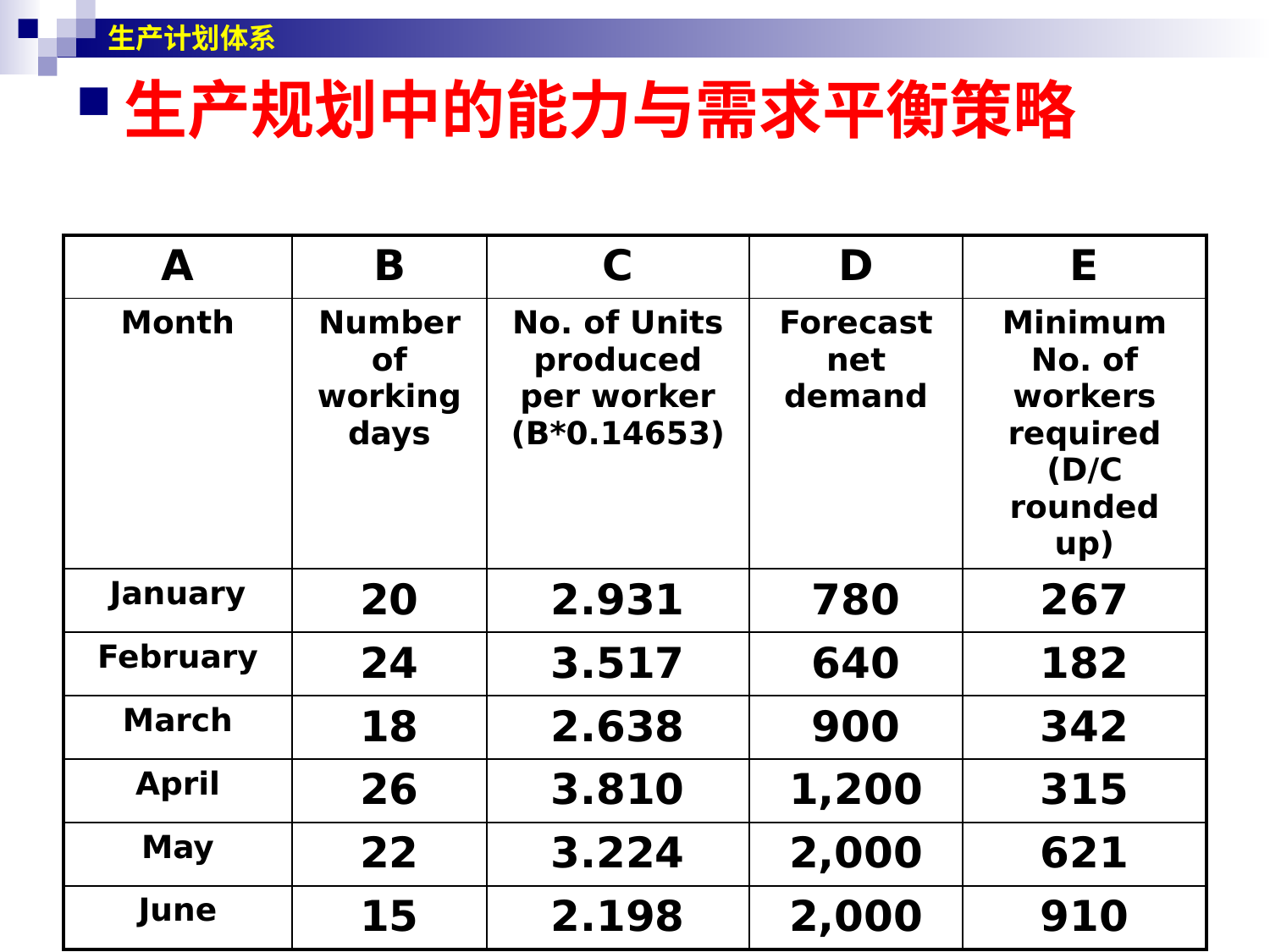

生产计划体系
生产规划中的能力与需求平衡策略
| A | B | C | D | E |
| --- | --- | --- | --- | --- |
| Month | Number of working days | No. of Units produced per worker (B\*0.14653) | Forecast net demand | Minimum No. of workers required (D/C rounded up) |
| January | 20 | 2.931 | 780 | 267 |
| February | 24 | 3.517 | 640 | 182 |
| March | 18 | 2.638 | 900 | 342 |
| April | 26 | 3.810 | 1,200 | 315 |
| May | 22 | 3.224 | 2,000 | 621 |
| June | 15 | 2.198 | 2,000 | 910 |